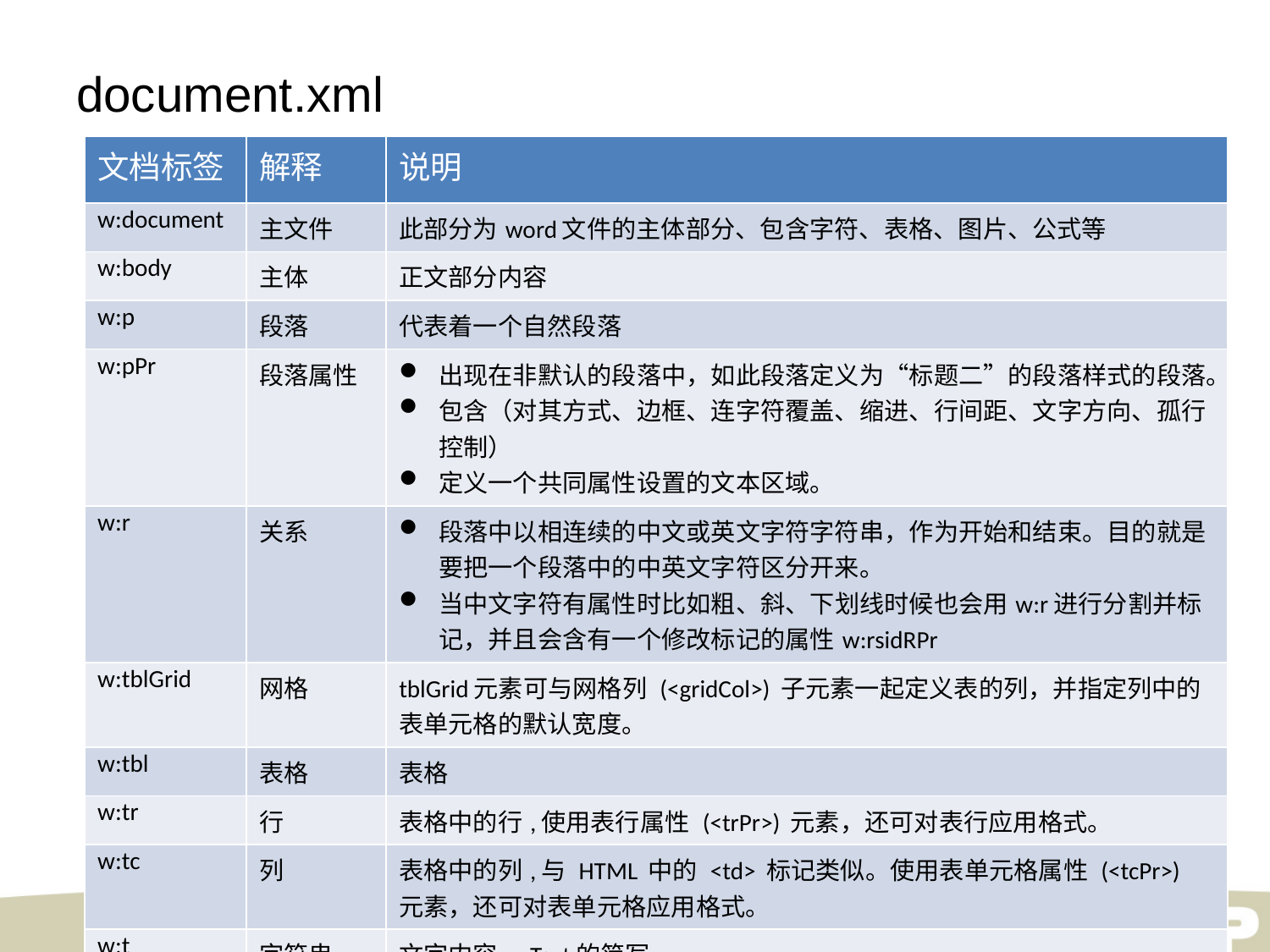

# document.xml
| 文档标签 | 解释 | 说明 |
| --- | --- | --- |
| w:document | 主文件 | 此部分为word文件的主体部分、包含字符、表格、图片、公式等 |
| w:body | 主体 | 正文部分内容 |
| w:p | 段落 | 代表着一个自然段落 |
| w:pPr | 段落属性 | 出现在非默认的段落中，如此段落定义为“标题二”的段落样式的段落。 包含（对其方式、边框、连字符覆盖、缩进、行间距、文字方向、孤行控制） 定义一个共同属性设置的文本区域。 |
| w:r | 关系 | 段落中以相连续的中文或英文字符字符串，作为开始和结束。目的就是要把一个段落中的中英文字符区分开来。 当中文字符有属性时比如粗、斜、下划线时候也会用w:r进行分割并标记，并且会含有一个修改标记的属性w:rsidRPr |
| w:tblGrid | 网格 | tblGrid元素可与网格列 (<gridCol>) 子元素一起定义表的列，并指定列中的表单元格的默认宽度。 |
| w:tbl | 表格 | 表格 |
| w:tr | 行 | 表格中的行,使用表行属性 (<trPr>) 元素，还可对表行应用格式。 |
| w:tc | 列 | 表格中的列,与 HTML 中的 <td> 标记类似。使用表单元格属性 (<tcPr>) 元素，还可对表单元格应用格式。 |
| w:t | 字符串 | 文字内容，Text的简写 |
|  |  |  |